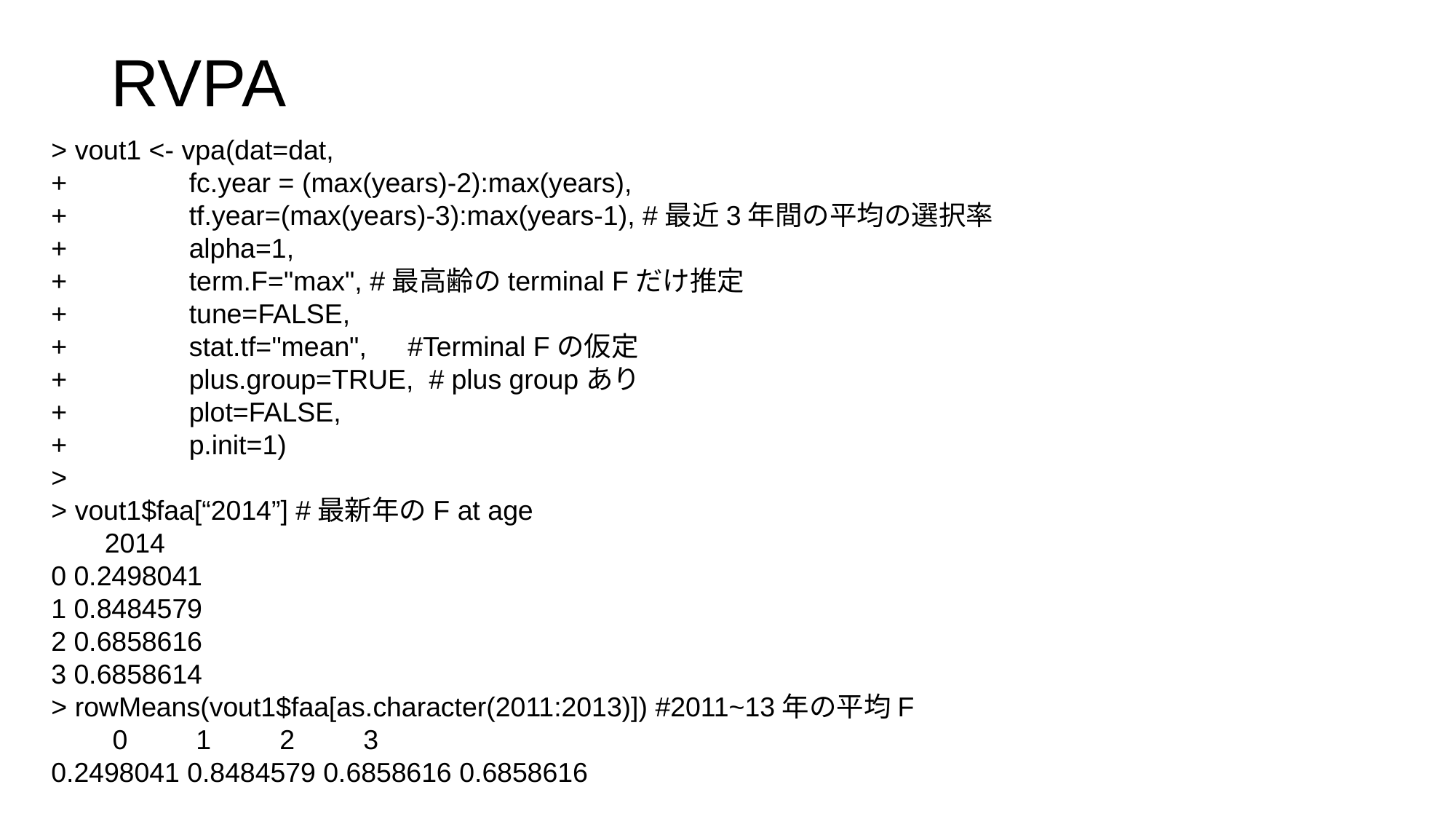

RVPA
> vout1 <- vpa(dat=dat,
+                fc.year = (max(years)-2):max(years),
+                tf.year=(max(years)-3):max(years-1), #最近3年間の平均の選択率
+                alpha=1,
+                term.F="max", #最高齢のterminal Fだけ推定
+                tune=FALSE,
+                stat.tf="mean",　#Terminal Fの仮定
+                plus.group=TRUE,  # plus groupあり
+                plot=FALSE,
+                p.init=1)
>
> vout1$faa[“2014”] #最新年のF at age
       2014
0 0.2498041
1 0.8484579
2 0.6858616
3 0.6858614
> rowMeans(vout1$faa[as.character(2011:2013)]) #2011~13年の平均F
        0         1         2         3
0.2498041 0.8484579 0.6858616 0.6858616